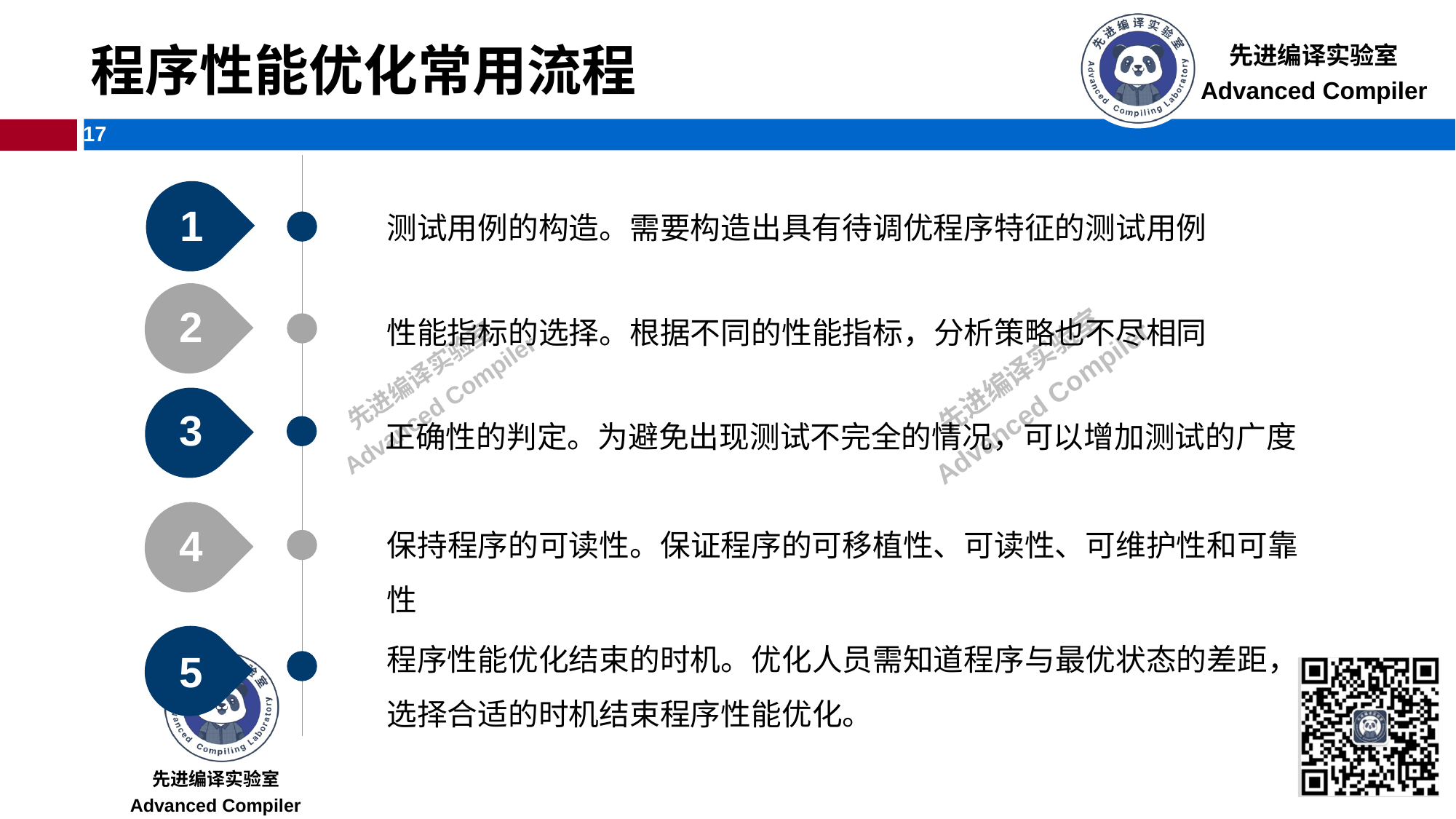

# 程序性能优化常用流程

测试用例的构造。需要构造出具有待调优程序特征的测试用例
1

性能指标的选择。根据不同的性能指标，分析策略也不尽相同
2

正确性的判定。为避免出现测试不完全的情况，可以增加测试的广度
3

保持程序的可读性。保证程序的可移植性、可读性、可维护性和可靠性
4

程序性能优化结束的时机。优化人员需知道程序与最优状态的差距，选择合适的时机结束程序性能优化。

5